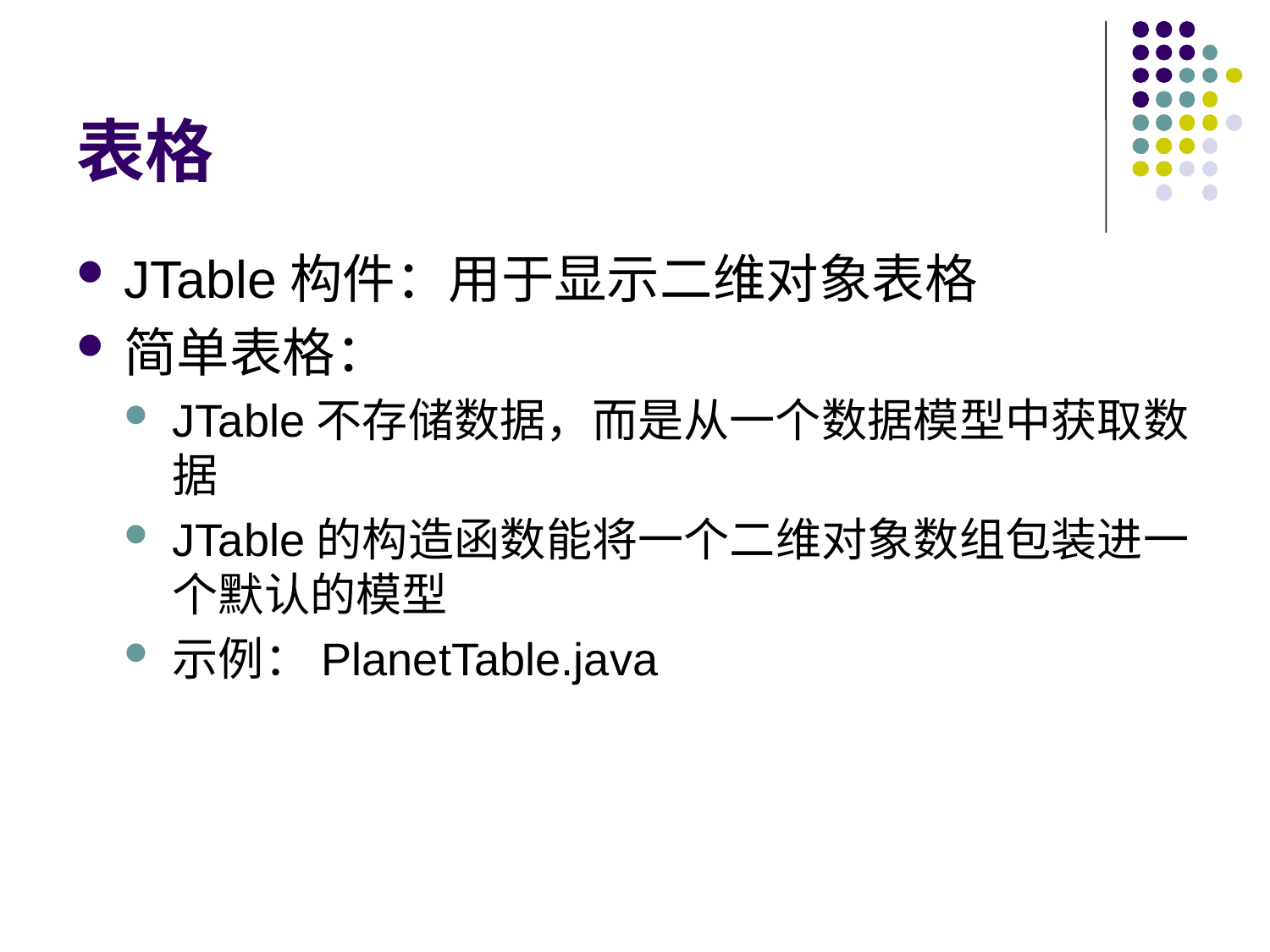

# 表格
JTable构件：用于显示二维对象表格
简单表格：
JTable不存储数据，而是从一个数据模型中获取数据
JTable的构造函数能将一个二维对象数组包装进一个默认的模型
示例：PlanetTable.java